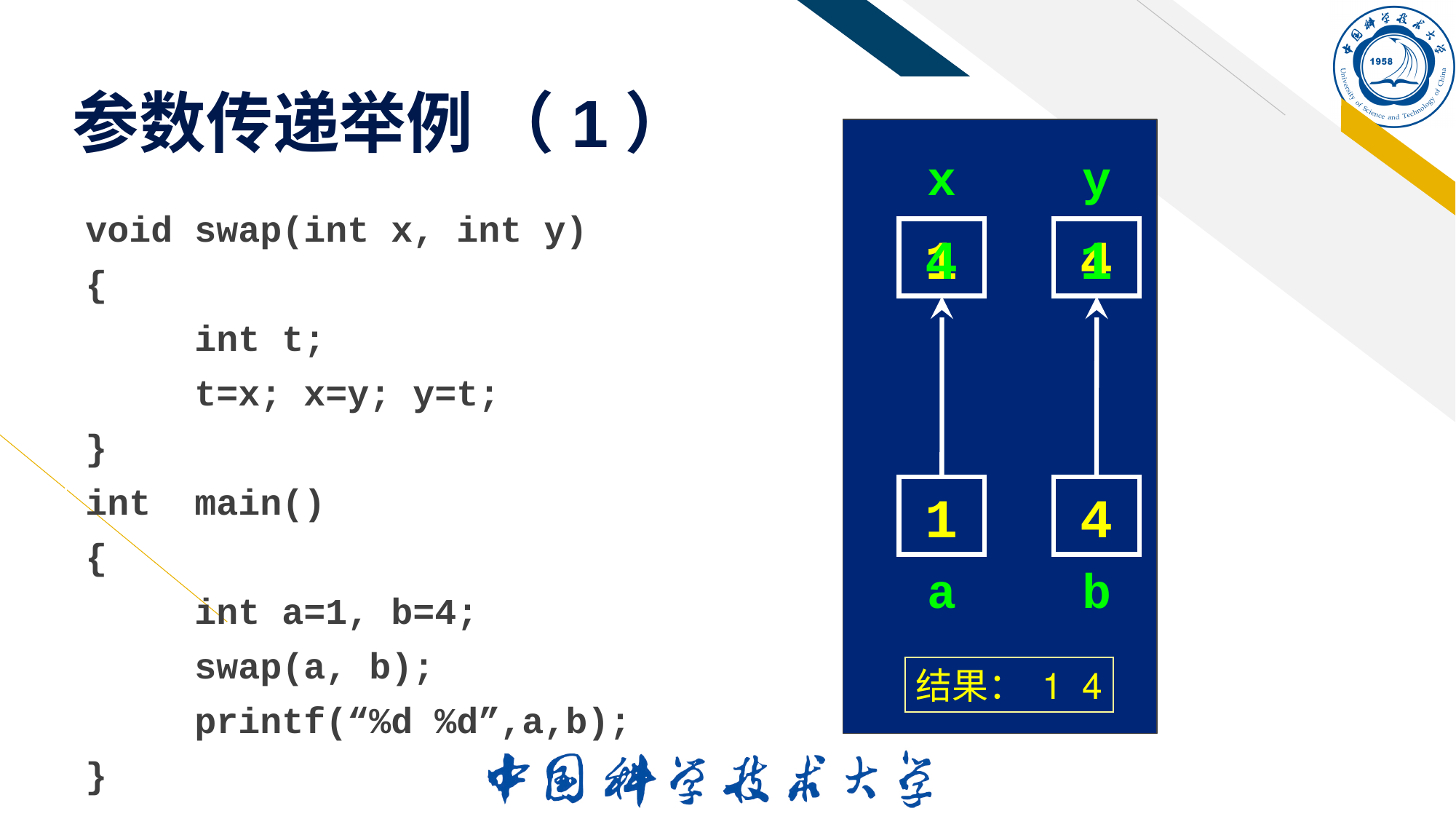

# 参数传递举例 （1）

x
y
void swap(int x, int y)
{
	int t;
	t=x; x=y; y=t;
}
int  main()
{
	int a=1, b=4;
	swap(a, b);
     printf(“%d %d”,a,b);
}
1
4
4
1

1
4
a
b
结果： 1  4